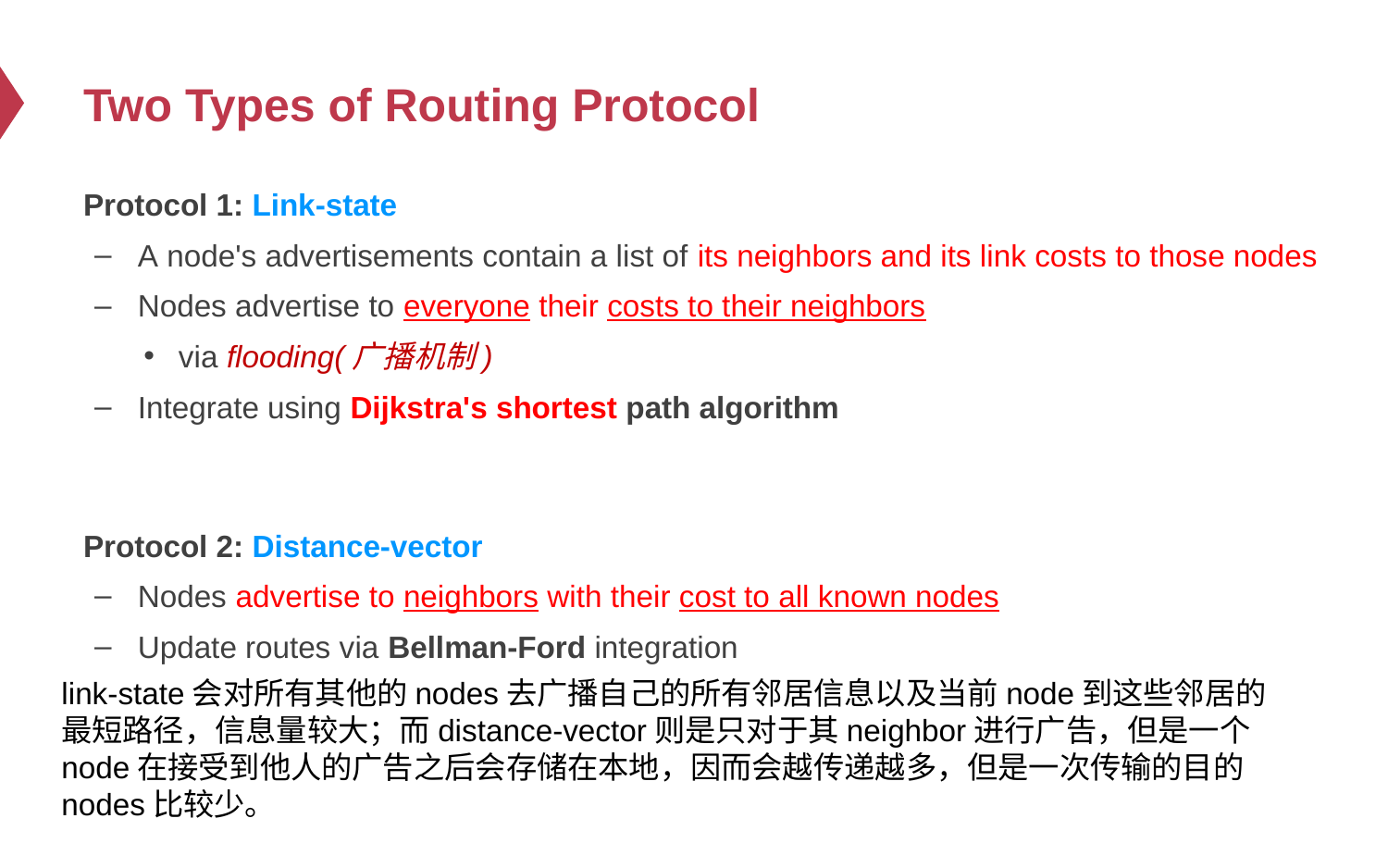

# Two Types of Routing Protocol
Protocol 1: Link-state
A node's advertisements contain a list of its neighbors and its link costs to those nodes
Nodes advertise to everyone their costs to their neighbors
via flooding(广播机制)
Integrate using Dijkstra's shortest path algorithm

Protocol 2: Distance-vector
Nodes advertise to neighbors with their cost to all known nodes
Update routes via Bellman-Ford integration

link-state会对所有其他的nodes去广播自己的所有邻居信息以及当前node到这些邻居的最短路径，信息量较大；而distance-vector则是只对于其neighbor进行广告，但是一个node在接受到他人的广告之后会存储在本地，因而会越传递越多，但是一次传输的目的nodes比较少。
14